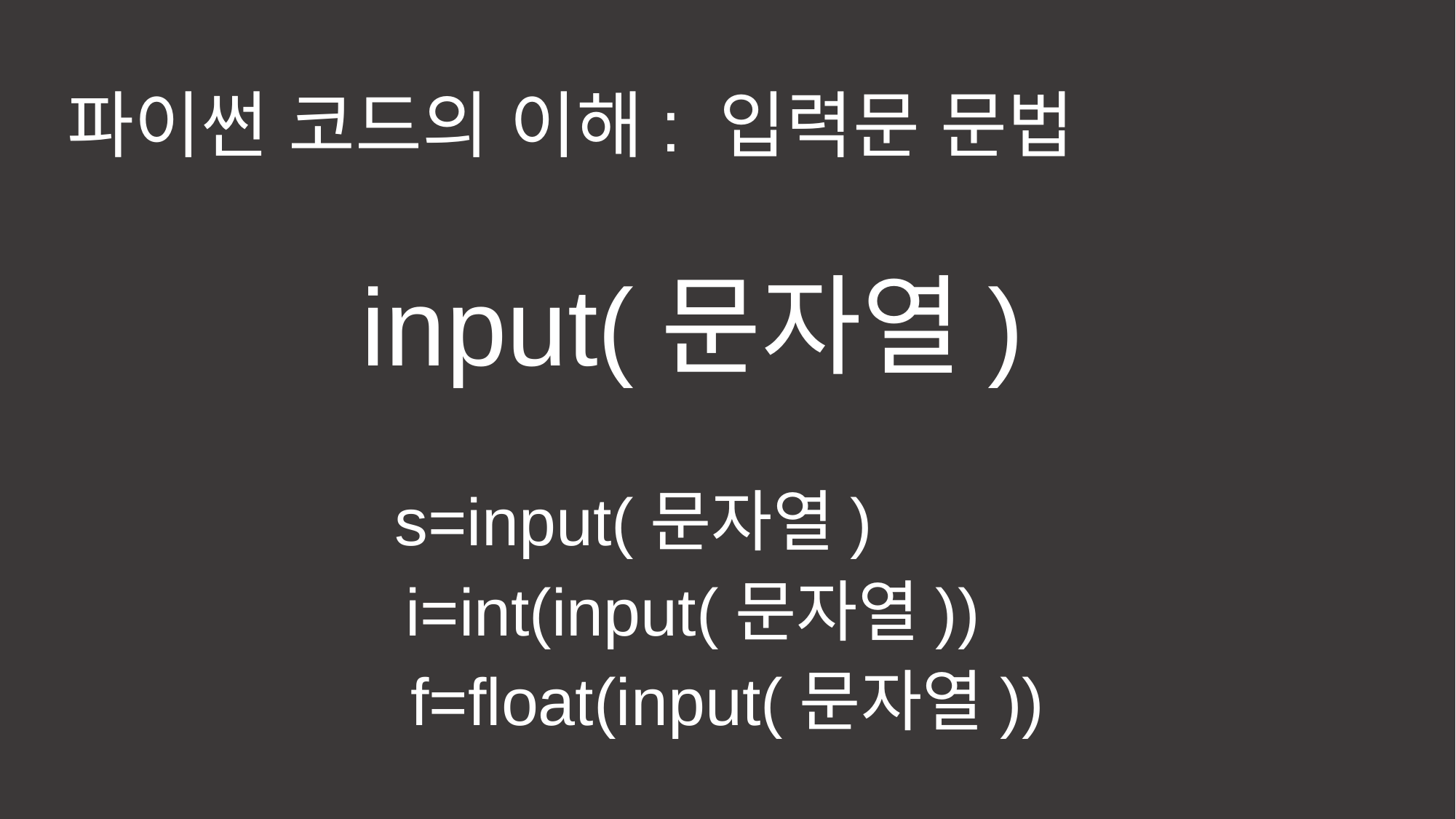

파이썬 코드의 이해: 입력문 문법
input(문자열)
s=input(문자열)
i=int(input(문자열))
f=float(input(문자열))